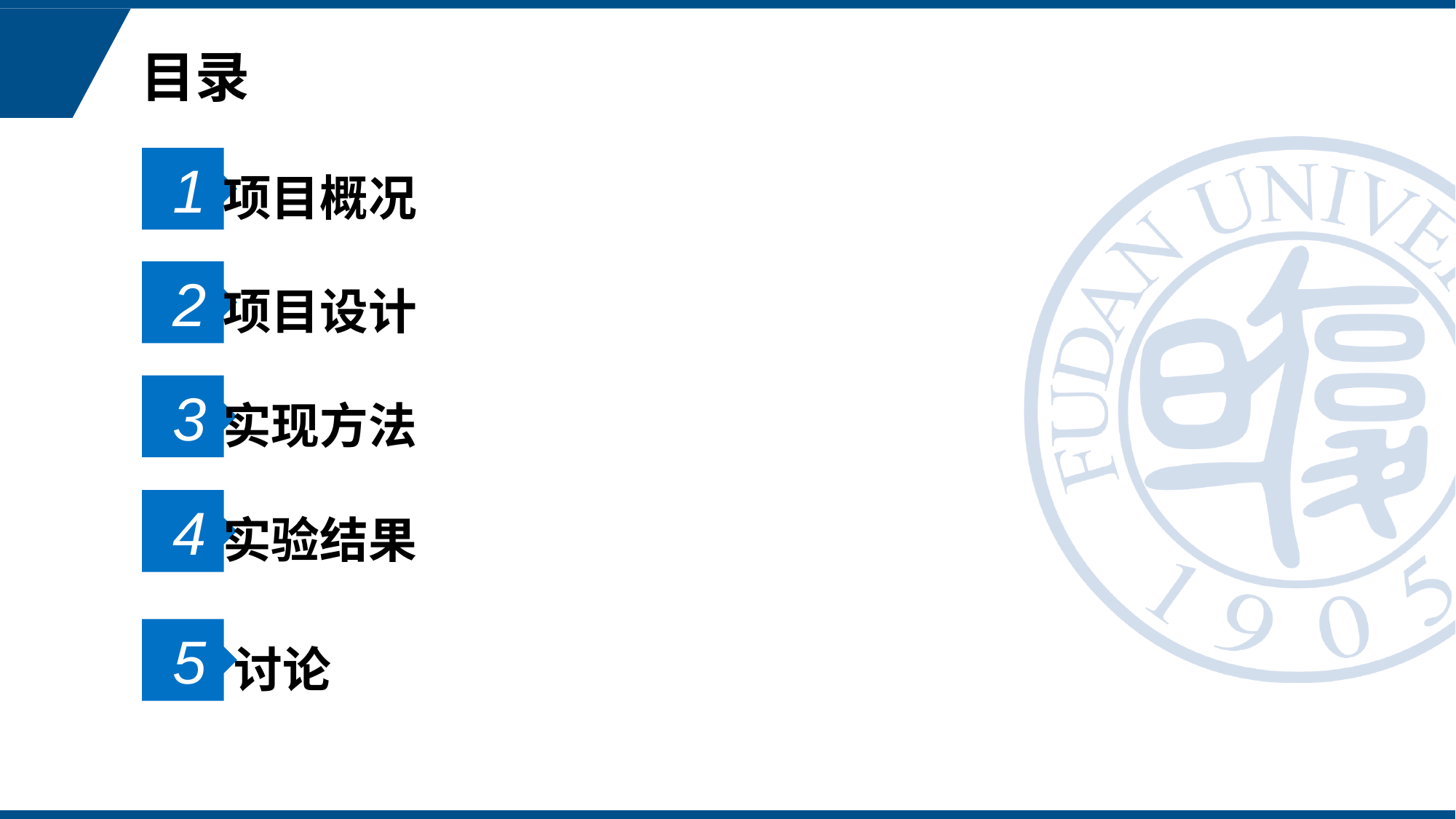

# 目录
1
项目概况

2
项目设计
3
实现方法
4
实验结果
5
讨论